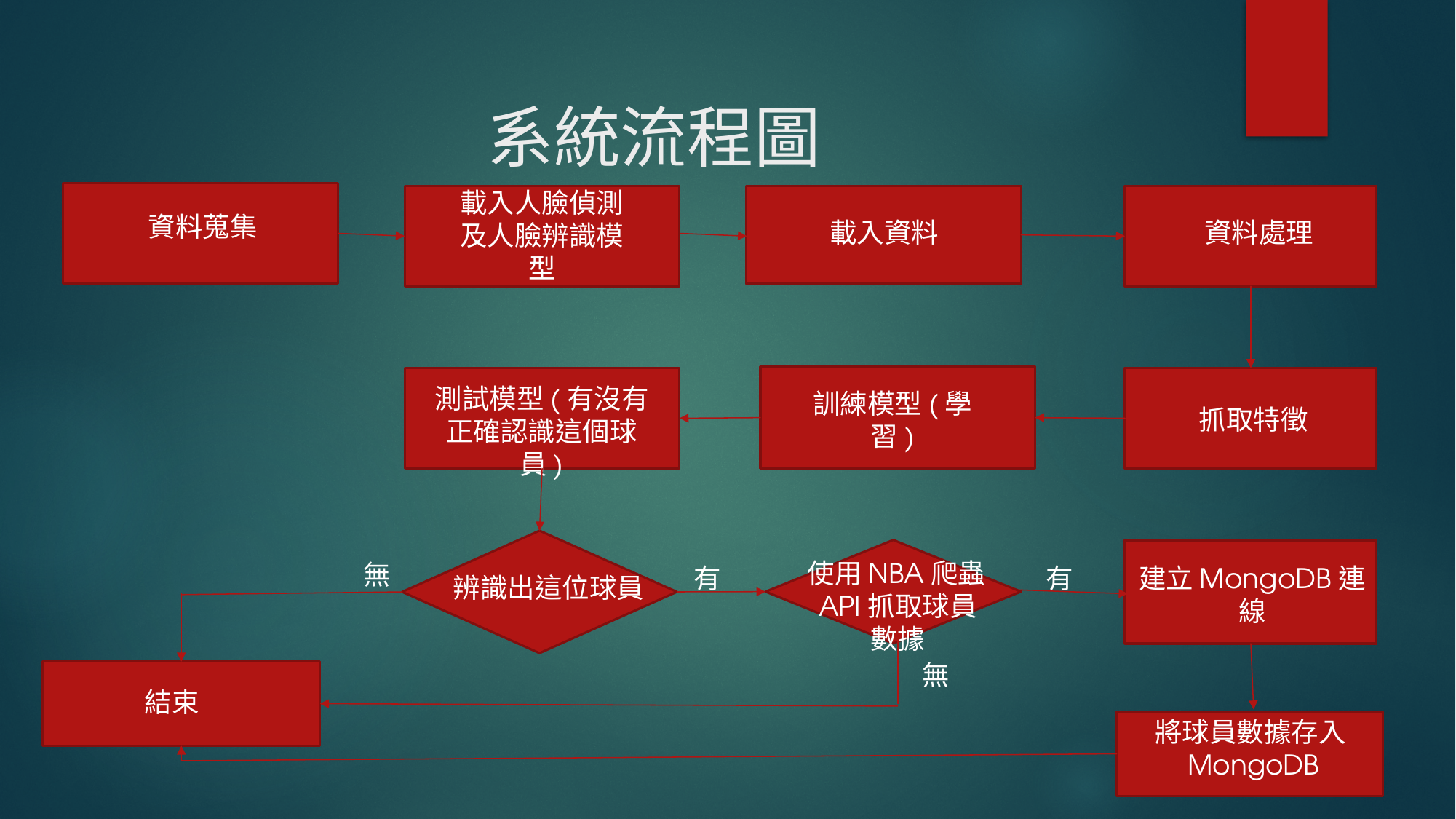

系統流程圖
載入人臉偵測及人臉辨識模型

資料蒐集

載入資料

資料處理

訓練模型(學習)

測試模型(有沒有正確認識這個球員)

抓取特徵

建立MongoDB連線
使用NBA爬蟲API抓取球員數據
無
有
有
辨識出這位球員

結束
將球員數據存入MongoDB

無